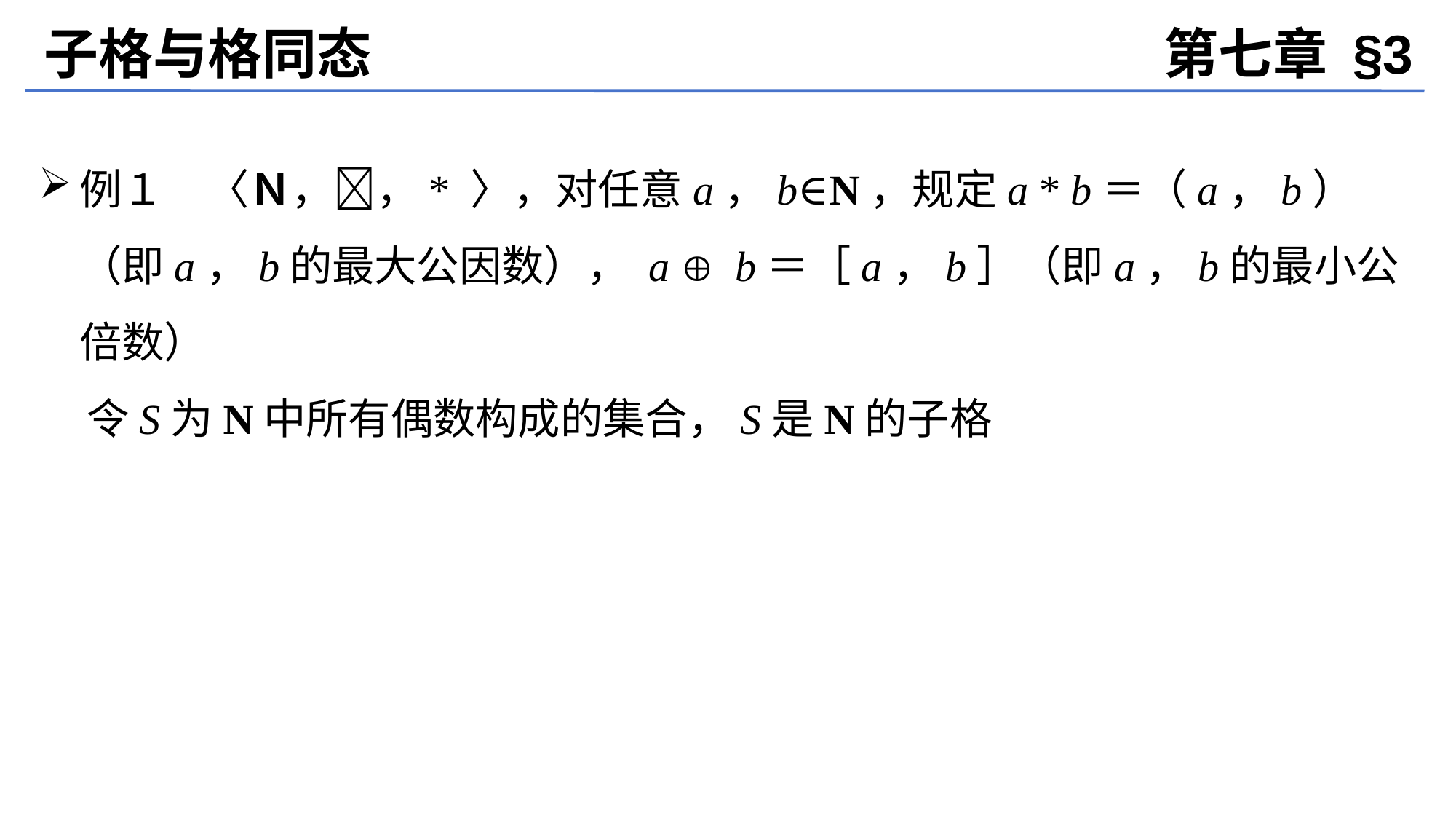

子格与格同态
第七章 §3
例１　〈Ｎ，⊕，* 〉，对任意a，b∈N，规定a * b＝（a，b）（即a，b的最大公因数）， a ⊕  b＝［a，b］（即a，b的最小公倍数）
    令S为N中所有偶数构成的集合，S是N的子格